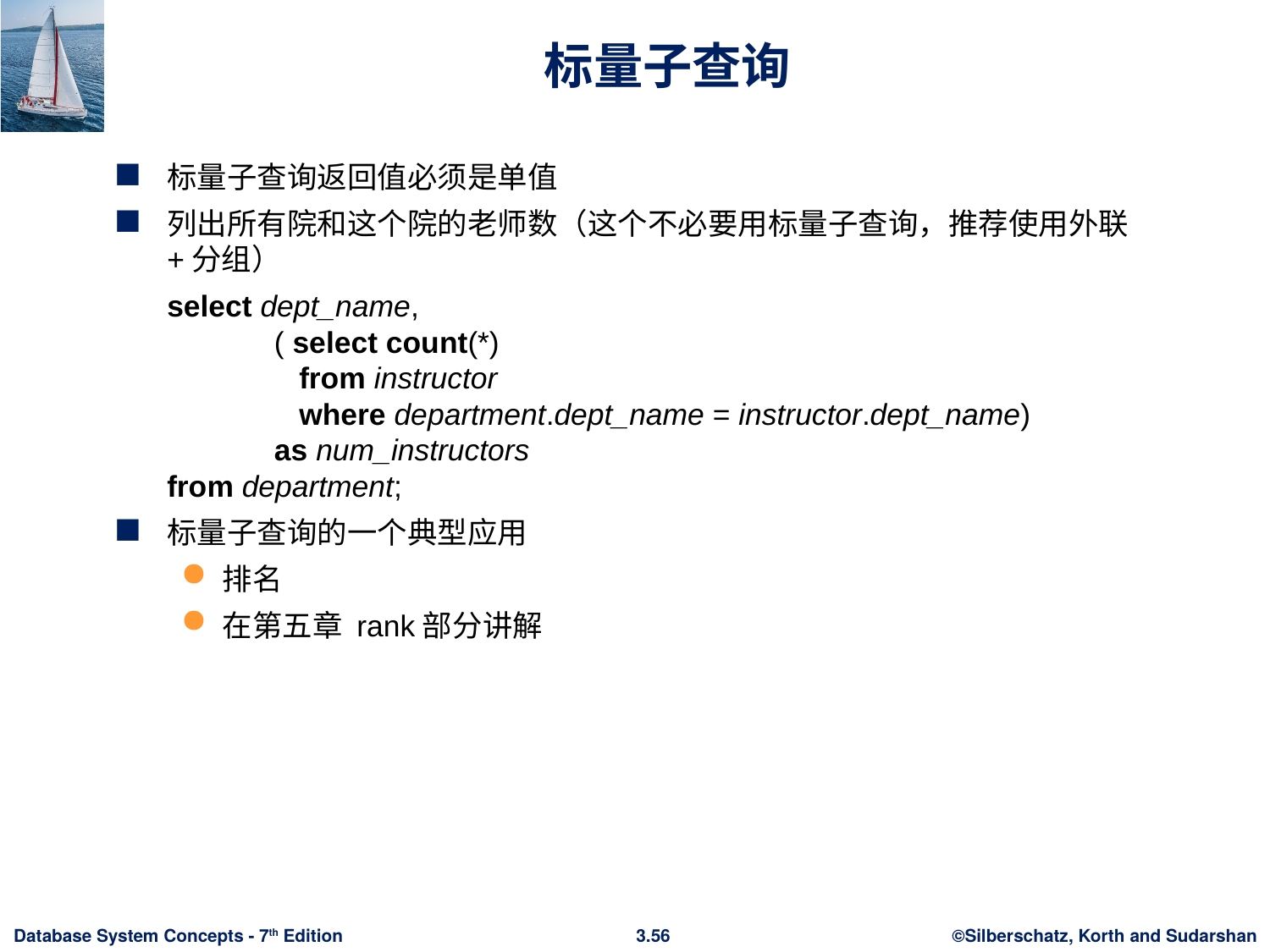

# 标量子查询
标量子查询返回值必须是单值
列出所有院和这个院的老师数（这个不必要用标量子查询，推荐使用外联+分组）
	select dept_name,
             ( select count(*)
                from instructor
                where department.dept_name = instructor.dept_name)
             as num_instructors
from department;
标量子查询的一个典型应用
排名
在第五章 rank部分讲解